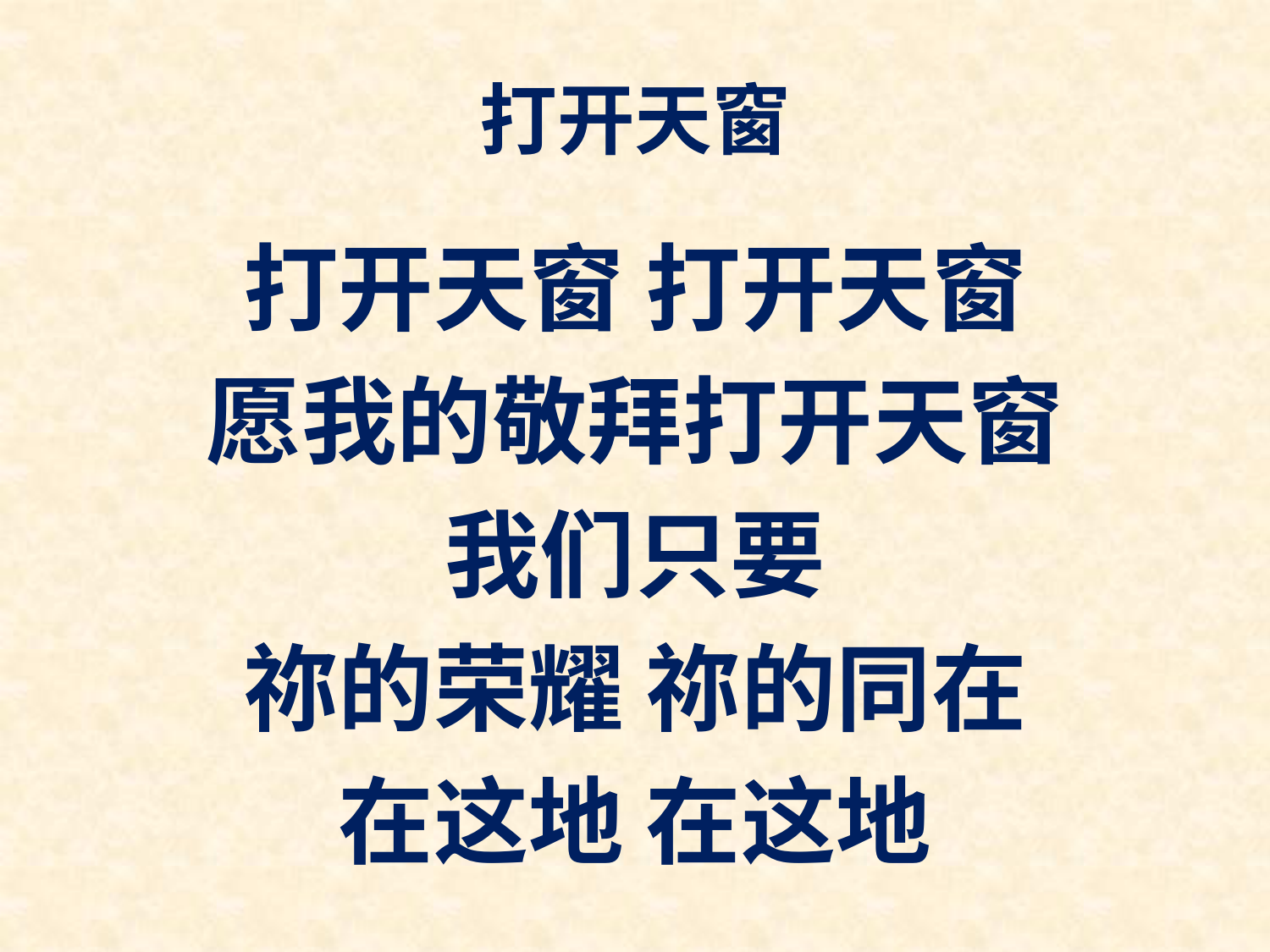

# 打开天窗
打开天窗 打开天窗
愿我的敬拜打开天窗
我们只要
祢的荣耀 祢的同在
在这地 在这地